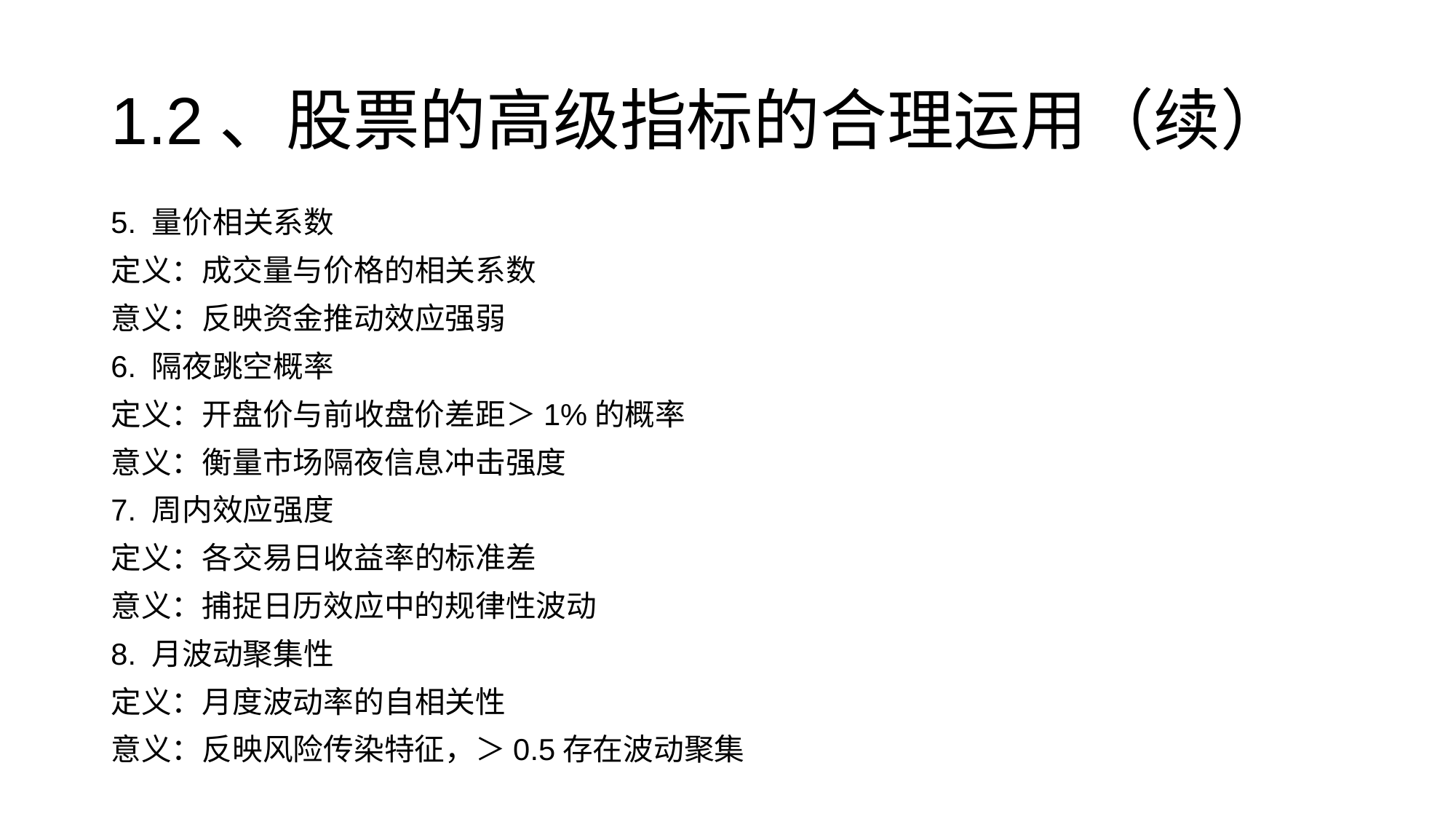

# 1.2、股票的高级指标的合理运用（续）
5. 量价相关系数‌
定义：成交量与价格的相关系数
意义：反映资金推动效应强弱
6. 隔夜跳空概率‌
定义：开盘价与前收盘价差距＞1%的概率
意义：衡量市场隔夜信息冲击强度
7. 周内效应强度‌
定义：各交易日收益率的标准差
意义：捕捉日历效应中的规律性波动
8. 月波动聚集性‌
定义：月度波动率的自相关性
意义：反映风险传染特征，＞0.5存在波动聚集